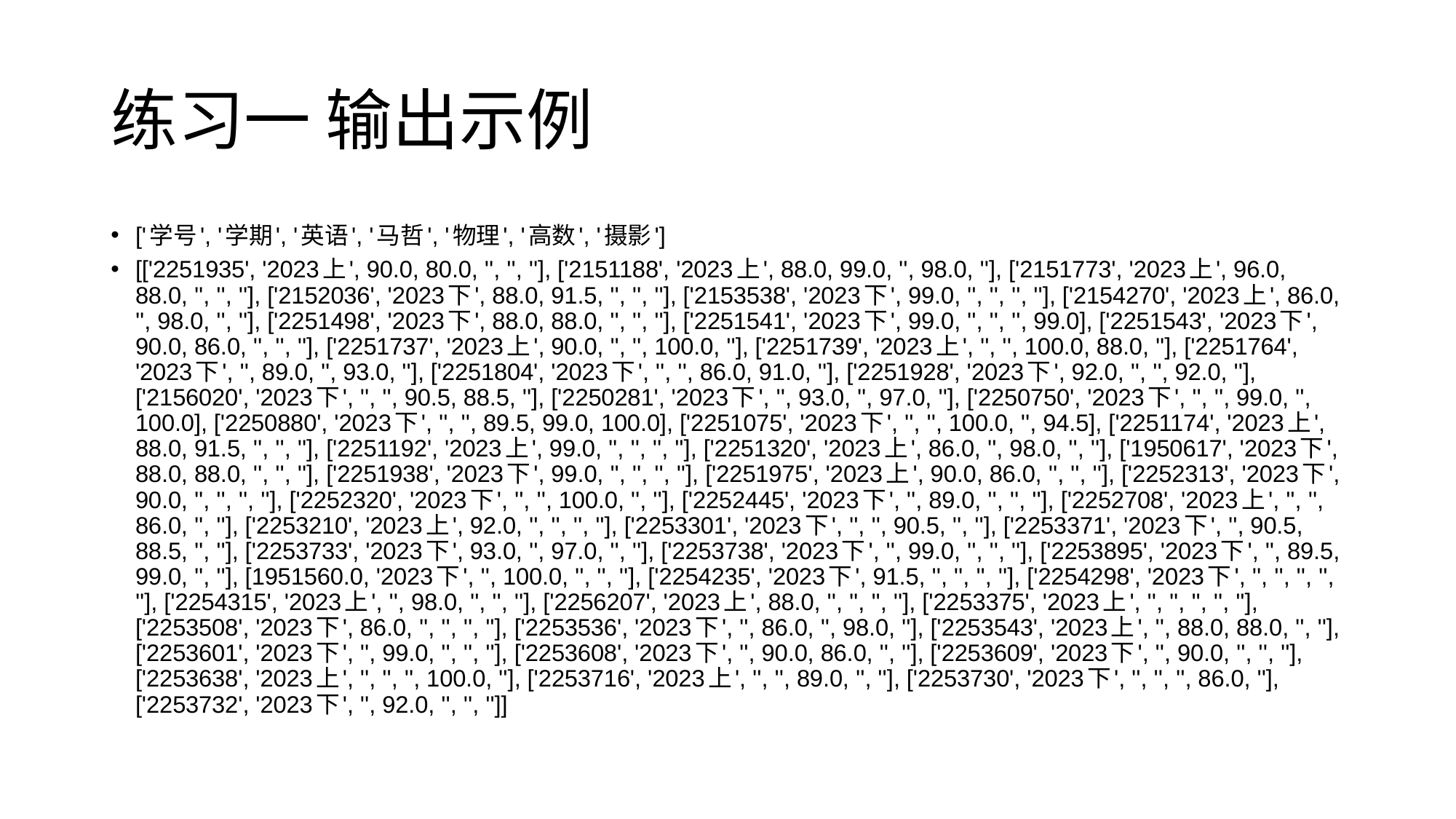

# 练习一 输出示例
['学号', '学期', '英语', '马哲', '物理', '高数', '摄影']
[['2251935', '2023上', 90.0, 80.0, '', '', ''], ['2151188', '2023上', 88.0, 99.0, '', 98.0, ''], ['2151773', '2023上', 96.0, 88.0, '', '', ''], ['2152036', '2023下', 88.0, 91.5, '', '', ''], ['2153538', '2023下', 99.0, '', '', '', ''], ['2154270', '2023上', 86.0, '', 98.0, '', ''], ['2251498', '2023下', 88.0, 88.0, '', '', ''], ['2251541', '2023下', 99.0, '', '', '', 99.0], ['2251543', '2023下', 90.0, 86.0, '', '', ''], ['2251737', '2023上', 90.0, '', '', 100.0, ''], ['2251739', '2023上', '', '', 100.0, 88.0, ''], ['2251764', '2023下', '', 89.0, '', 93.0, ''], ['2251804', '2023下', '', '', 86.0, 91.0, ''], ['2251928', '2023下', 92.0, '', '', 92.0, ''], ['2156020', '2023下', '', '', 90.5, 88.5, ''], ['2250281', '2023下', '', 93.0, '', 97.0, ''], ['2250750', '2023下', '', '', 99.0, '', 100.0], ['2250880', '2023下', '', '', 89.5, 99.0, 100.0], ['2251075', '2023下', '', '', 100.0, '', 94.5], ['2251174', '2023上', 88.0, 91.5, '', '', ''], ['2251192', '2023上', 99.0, '', '', '', ''], ['2251320', '2023上', 86.0, '', 98.0, '', ''], ['1950617', '2023下', 88.0, 88.0, '', '', ''], ['2251938', '2023下', 99.0, '', '', '', ''], ['2251975', '2023上', 90.0, 86.0, '', '', ''], ['2252313', '2023下', 90.0, '', '', '', ''], ['2252320', '2023下', '', '', 100.0, '', ''], ['2252445', '2023下', '', 89.0, '', '', ''], ['2252708', '2023上', '', '', 86.0, '', ''], ['2253210', '2023上', 92.0, '', '', '', ''], ['2253301', '2023下', '', '', 90.5, '', ''], ['2253371', '2023下', '', 90.5, 88.5, '', ''], ['2253733', '2023下', 93.0, '', 97.0, '', ''], ['2253738', '2023下', '', 99.0, '', '', ''], ['2253895', '2023下', '', 89.5, 99.0, '', ''], [1951560.0, '2023下', '', 100.0, '', '', ''], ['2254235', '2023下', 91.5, '', '', '', ''], ['2254298', '2023下', '', '', '', '', ''], ['2254315', '2023上', '', 98.0, '', '', ''], ['2256207', '2023上', 88.0, '', '', '', ''], ['2253375', '2023上', '', '', '', '', ''], ['2253508', '2023下', 86.0, '', '', '', ''], ['2253536', '2023下', '', 86.0, '', 98.0, ''], ['2253543', '2023上', '', 88.0, 88.0, '', ''], ['2253601', '2023下', '', 99.0, '', '', ''], ['2253608', '2023下', '', 90.0, 86.0, '', ''], ['2253609', '2023下', '', 90.0, '', '', ''], ['2253638', '2023上', '', '', '', 100.0, ''], ['2253716', '2023上', '', '', 89.0, '', ''], ['2253730', '2023下', '', '', '', 86.0, ''], ['2253732', '2023下', '', 92.0, '', '', '']]